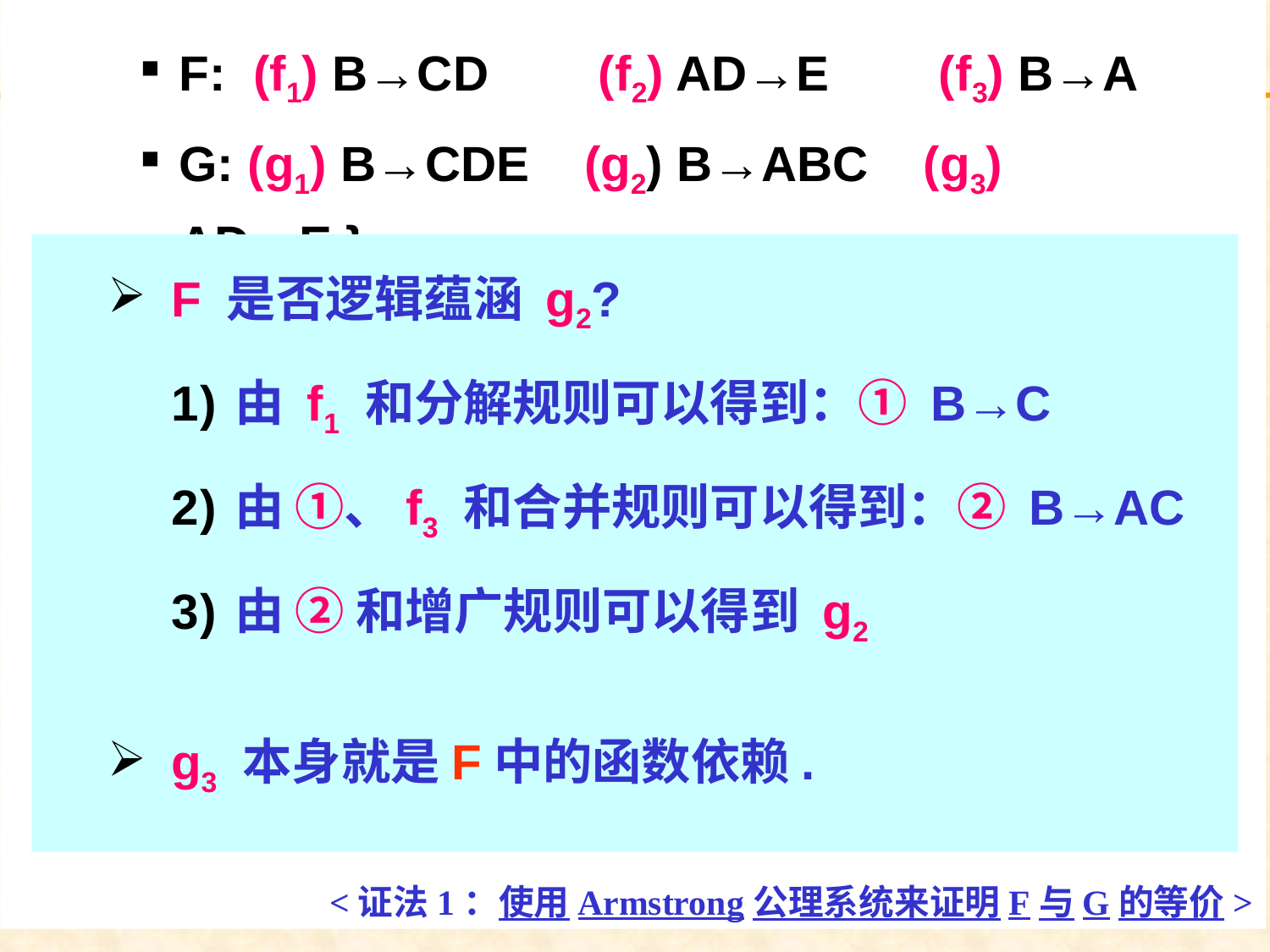

<证法1：使用Armstrong公理系统来证明F与G的等价>
F:  (f1) B→CD        (f2) AD→E        (f3) B→A
G: (g1) B→CDE    (g2) B→ABC    (g3) AD→E }
F 是否逻辑蕴涵 g2?
由 f1 和分解规则可以得到：① B→C
由 ①、f3 和合并规则可以得到：② B→AC
由 ② 和增广规则可以得到 g2

g3 本身就是F中的函数依赖.